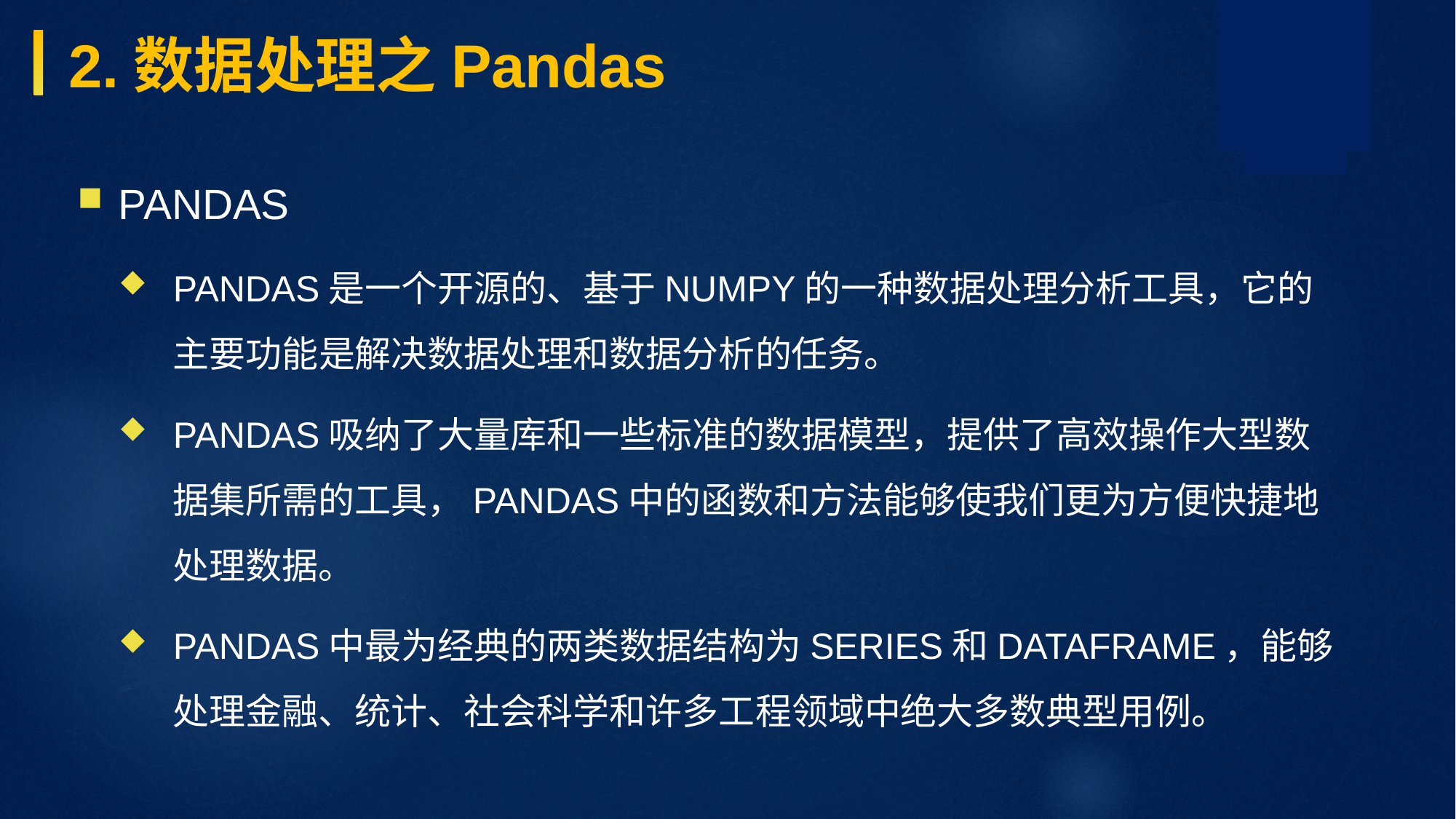

2.数据处理之Pandas
Pandas
Pandas是一个开源的、基于NumPy的一种数据处理分析工具，它的主要功能是解决数据处理和数据分析的任务。
Pandas吸纳了大量库和一些标准的数据模型，提供了高效操作大型数据集所需的工具，Pandas中的函数和方法能够使我们更为方便快捷地处理数据。
Pandas中最为经典的两类数据结构为Series和DataFrame，能够处理金融、统计、社会科学和许多工程领域中绝大多数典型用例。